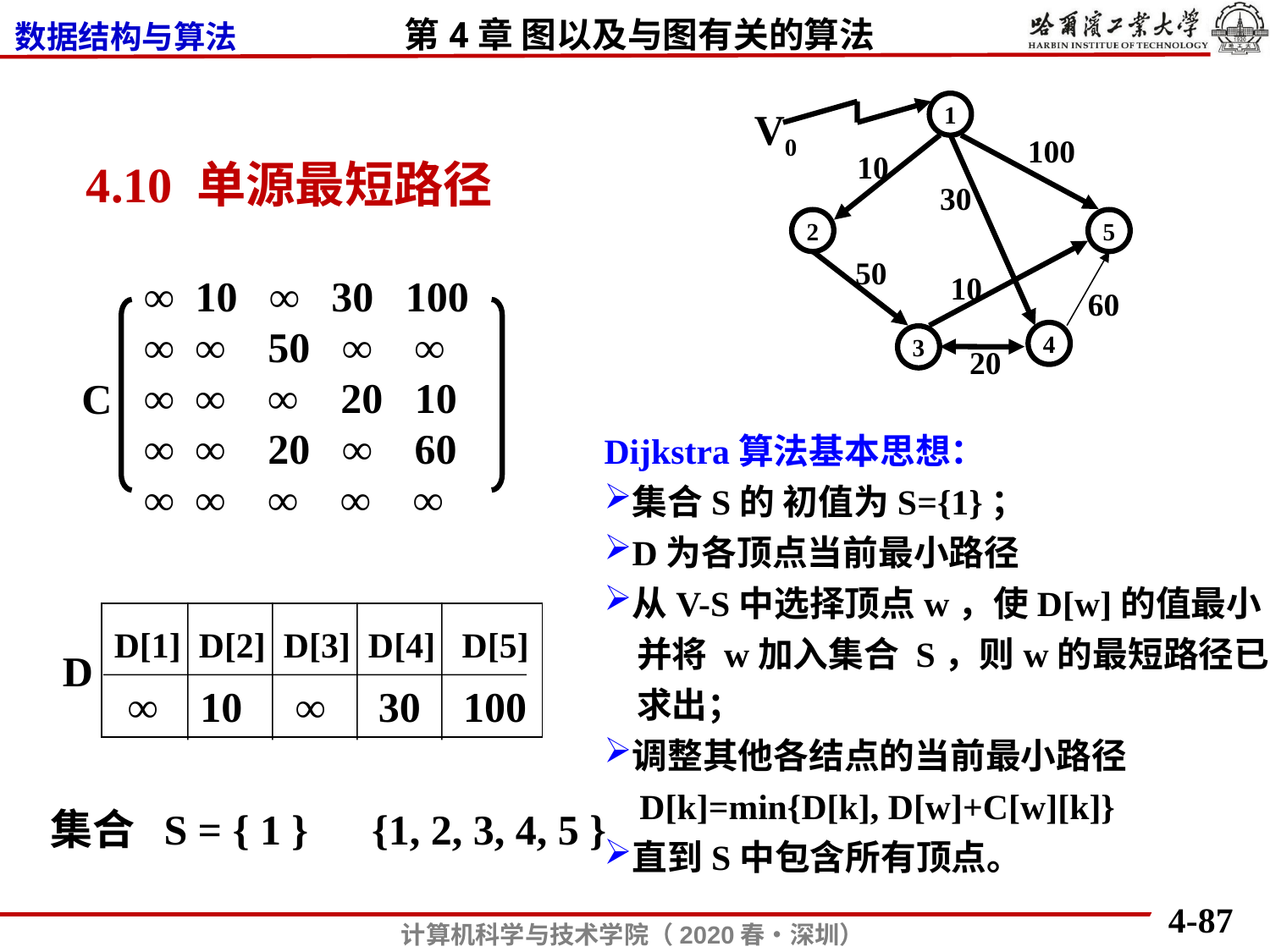

1
V0

100

10
30
2
5

50

10
60
4
3

4.10 单源最短路径
∞  10   ∞   30   100
∞  ∞    50   ∞    ∞
∞  ∞    ∞    20   10
∞  ∞    20   ∞    60
∞  ∞    ∞    ∞    ∞

C
20
Dijkstra算法基本思想：
集合S的 初值为S={1}；
D为各顶点当前最小路径
从V-S中选择顶点w，使D[w]的值最小
   并将 w加入集合 S，则w的最短路径已
   求出；
调整其他各结点的当前最小路径
    D[k]=min{D[k], D[w]+C[w][k]}
直到S中包含所有顶点。

D[1]  D[2]  D[3]  D[4]   D[5]
 ∞    10     ∞     30    100
D

集合  S = { 1 }      {1, 2, 3, 4, 5 }